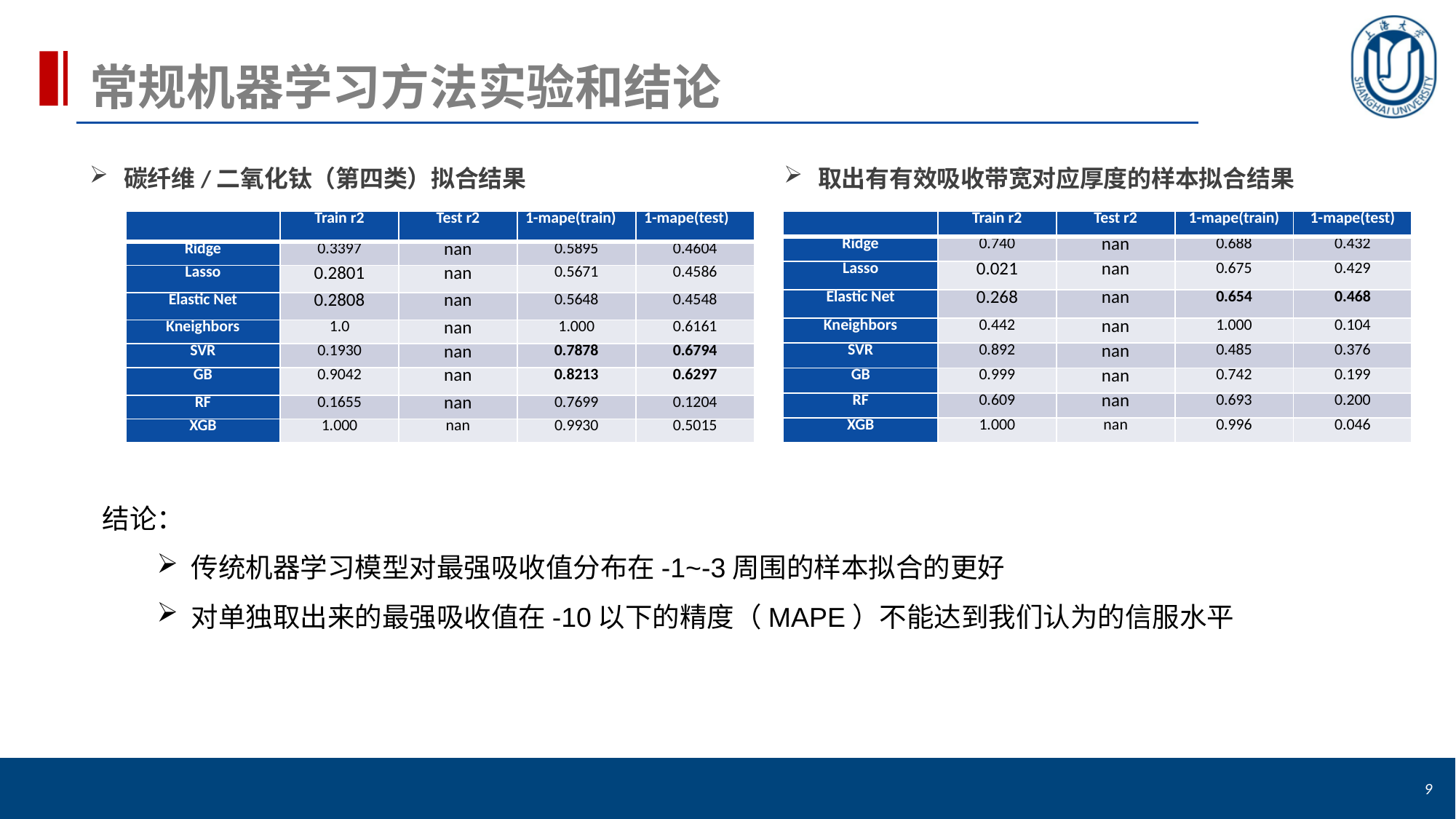

常规机器学习方法实验和结论
取出有有效吸收带宽对应厚度的样本拟合结果
碳纤维/二氧化钛（第四类）拟合结果
|  | Train r2 | Test r2 | 1-mape(train) | 1-mape(test) |
| --- | --- | --- | --- | --- |
| Ridge | 0.740 | nan | 0.688 | 0.432 |
| Lasso | 0.021 | nan | 0.675 | 0.429 |
| Elastic Net | 0.268 | nan | 0.654 | 0.468 |
| Kneighbors | 0.442 | nan | 1.000 | 0.104 |
| SVR | 0.892 | nan | 0.485 | 0.376 |
| GB | 0.999 | nan | 0.742 | 0.199 |
| RF | 0.609 | nan | 0.693 | 0.200 |
| XGB | 1.000 | nan | 0.996 | 0.046 |
|  | Train r2 | Test r2 | 1-mape(train) | 1-mape(test) |
| --- | --- | --- | --- | --- |
| Ridge | 0.3397 | nan | 0.5895 | 0.4604 |
| Lasso | 0.2801 | nan | 0.5671 | 0.4586 |
| Elastic Net | 0.2808 | nan | 0.5648 | 0.4548 |
| Kneighbors | 1.0 | nan | 1.000 | 0.6161 |
| SVR | 0.1930 | nan | 0.7878 | 0.6794 |
| GB | 0.9042 | nan | 0.8213 | 0.6297 |
| RF | 0.1655 | nan | 0.7699 | 0.1204 |
| XGB | 1.000 | nan | 0.9930 | 0.5015 |
结论：
传统机器学习模型对最强吸收值分布在-1~-3周围的样本拟合的更好
对单独取出来的最强吸收值在-10以下的精度（MAPE）不能达到我们认为的信服水平
9